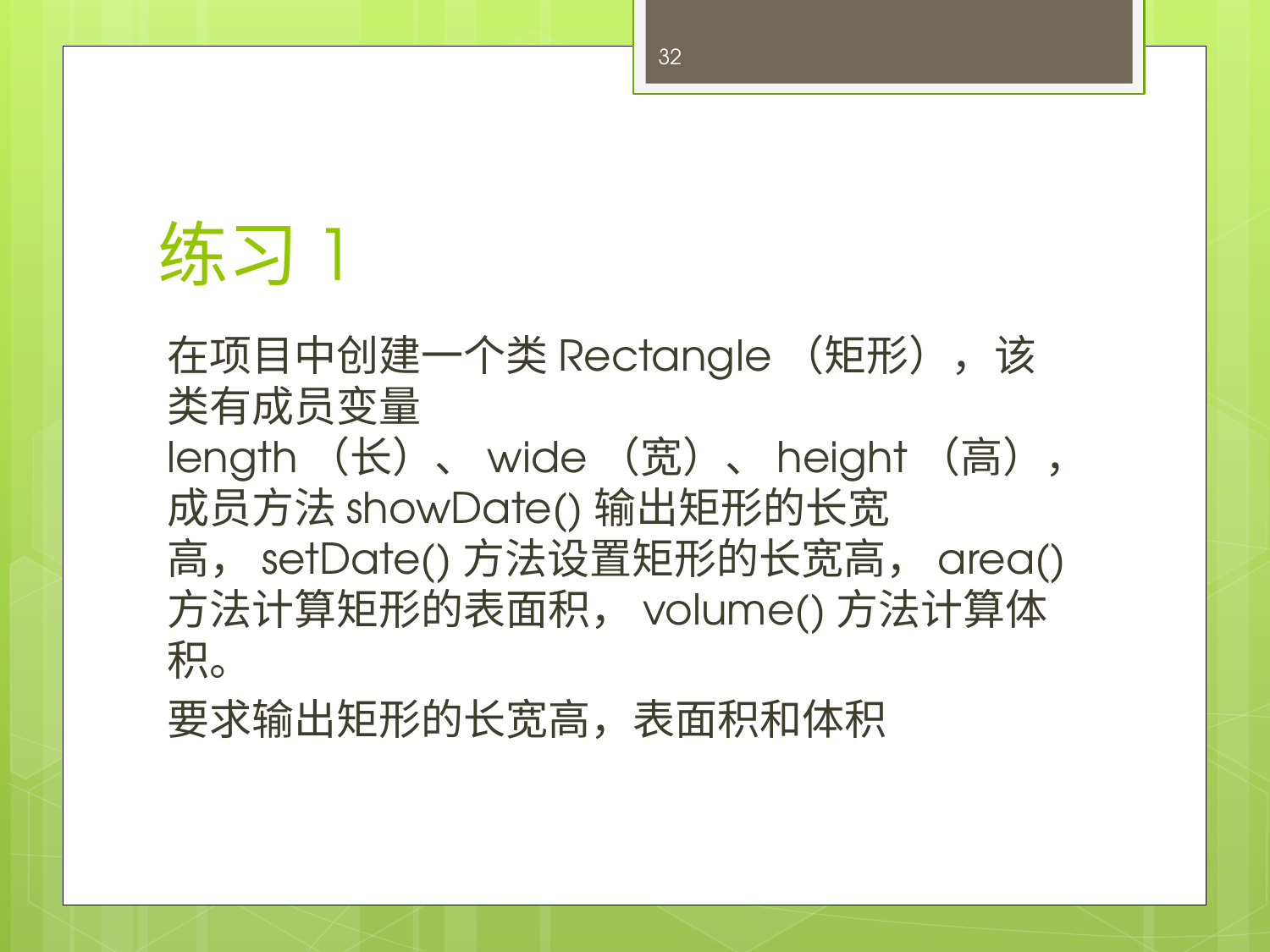

32
# 练习1
在项目中创建一个类Rectangle（矩形），该类有成员变量length（长）、wide（宽）、height（高），成员方法showDate()输出矩形的长宽高，setDate()方法设置矩形的长宽高，area()方法计算矩形的表面积，volume()方法计算体积。
要求输出矩形的长宽高，表面积和体积